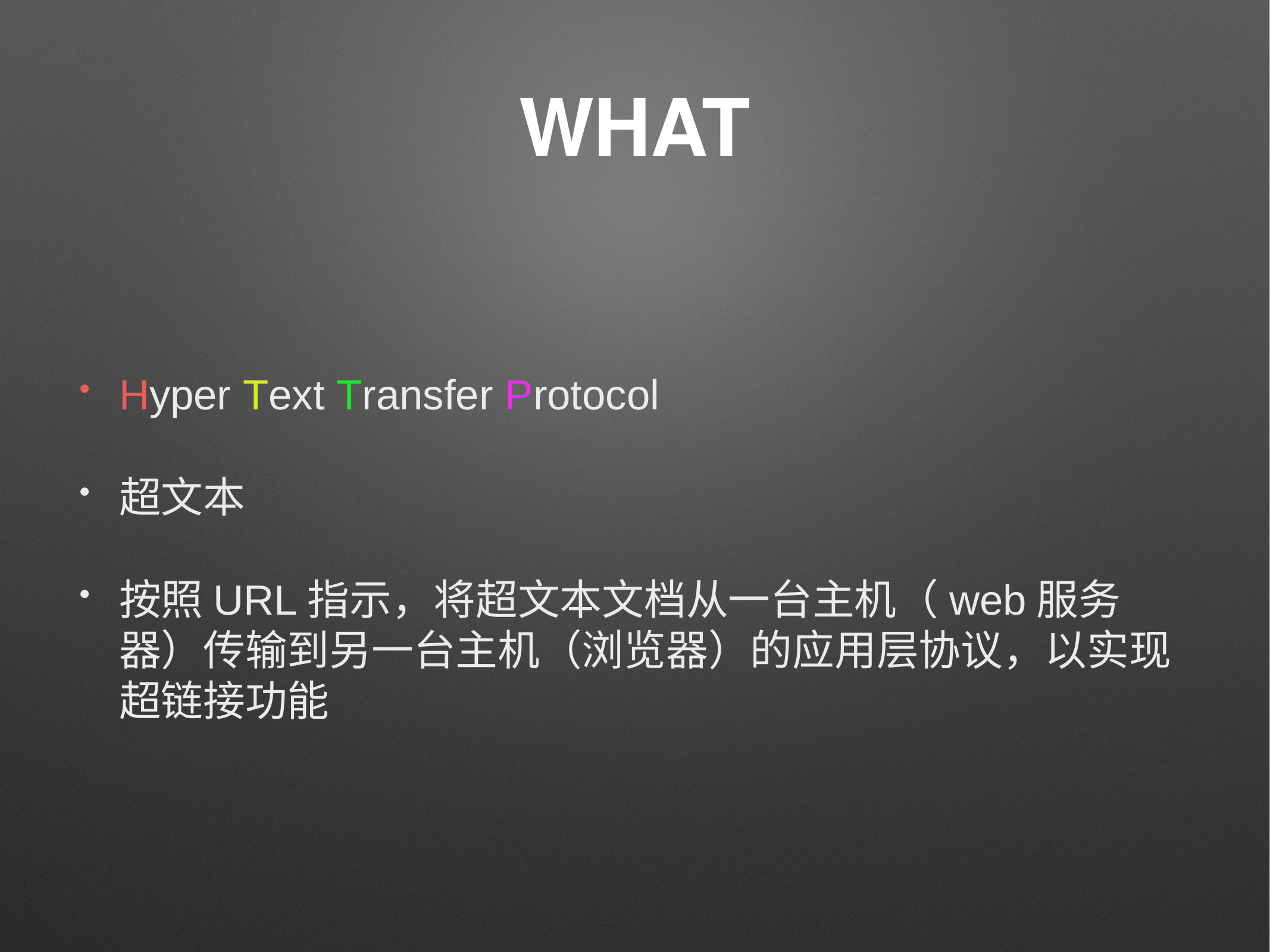

# WHAT
Hyper Text Transfer Protocol
超文本
按照URL指示，将超文本文档从一台主机（web服务器）传输到另一台主机（浏览器）的应用层协议，以实现超链接功能